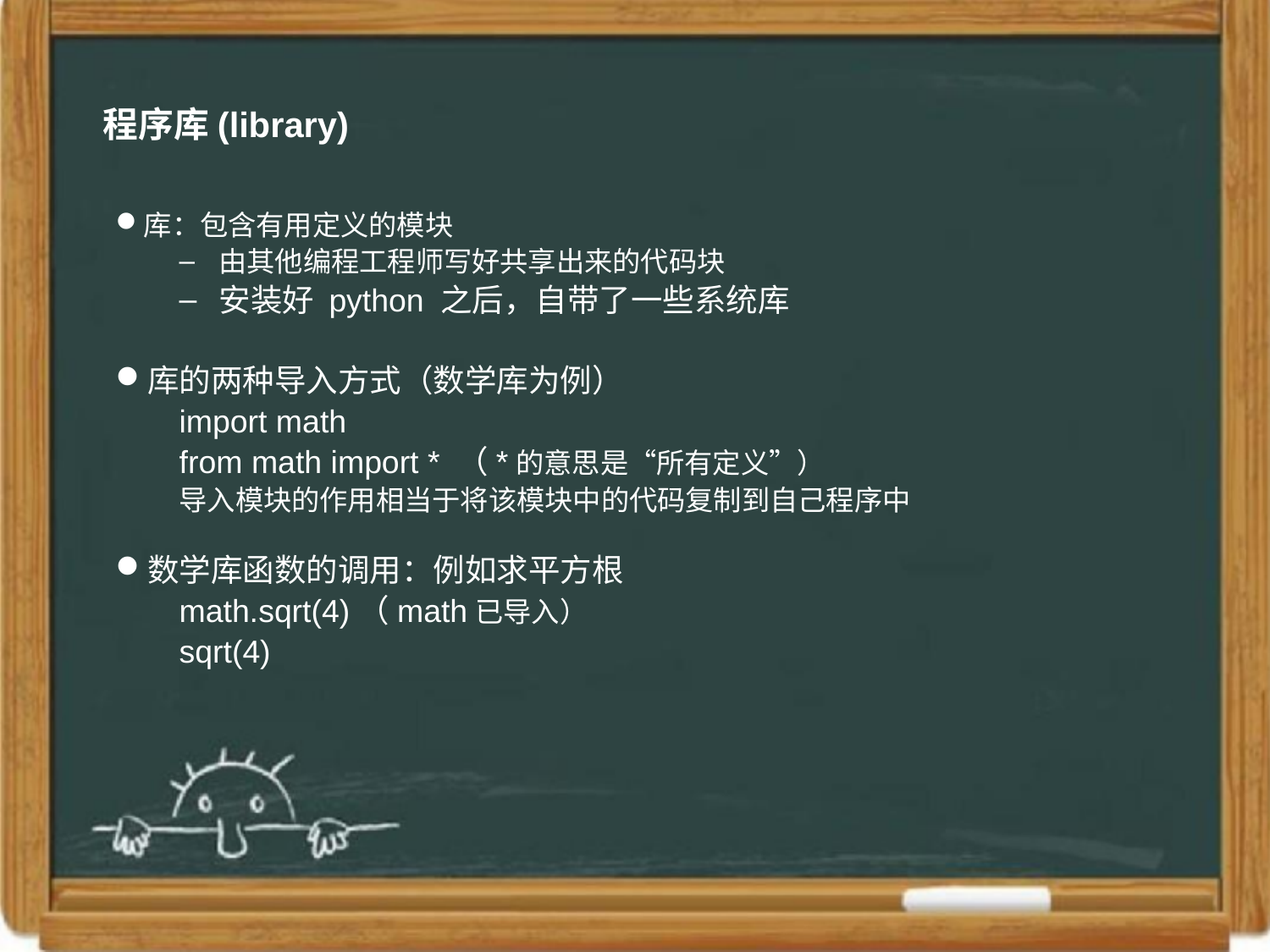

程序库(library)
库：包含有用定义的模块
由其他编程工程师写好共享出来的代码块
安装好 python 之后，自带了一些系统库

库的两种导入方式（数学库为例）
import math
from math import * （*的意思是“所有定义”）
导入模块的作用相当于将该模块中的代码复制到自己程序中

数学库函数的调用：例如求平方根
math.sqrt(4)（math已导入）
sqrt(4)